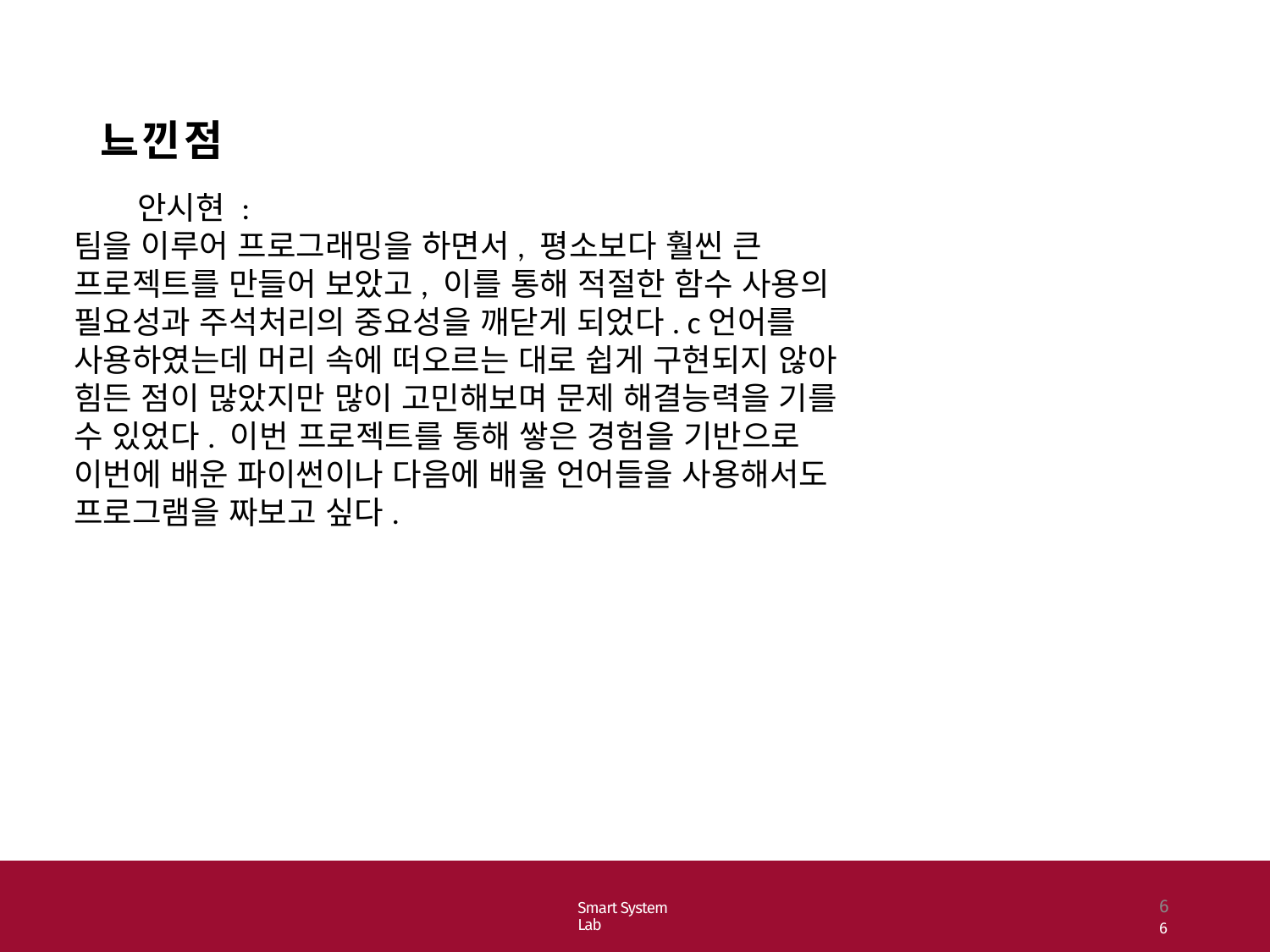

# ㄴ
느낀점
안시현 :
팀을 이루어 프로그래밍을 하면서, 평소보다 훨씬 큰 프로젝트를 만들어 보았고, 이를 통해 적절한 함수 사용의 필요성과 주석처리의 중요성을 깨닫게 되었다. c언어를 사용하였는데 머리 속에 떠오르는 대로 쉽게 구현되지 않아 힘든 점이 많았지만 많이 고민해보며 문제 해결능력을 기를 수 있었다. 이번 프로젝트를 통해 쌓은 경험을 기반으로 이번에 배운 파이썬이나 다음에 배울 언어들을 사용해서도 프로그램을 짜보고 싶다.
66
Smart System Lab